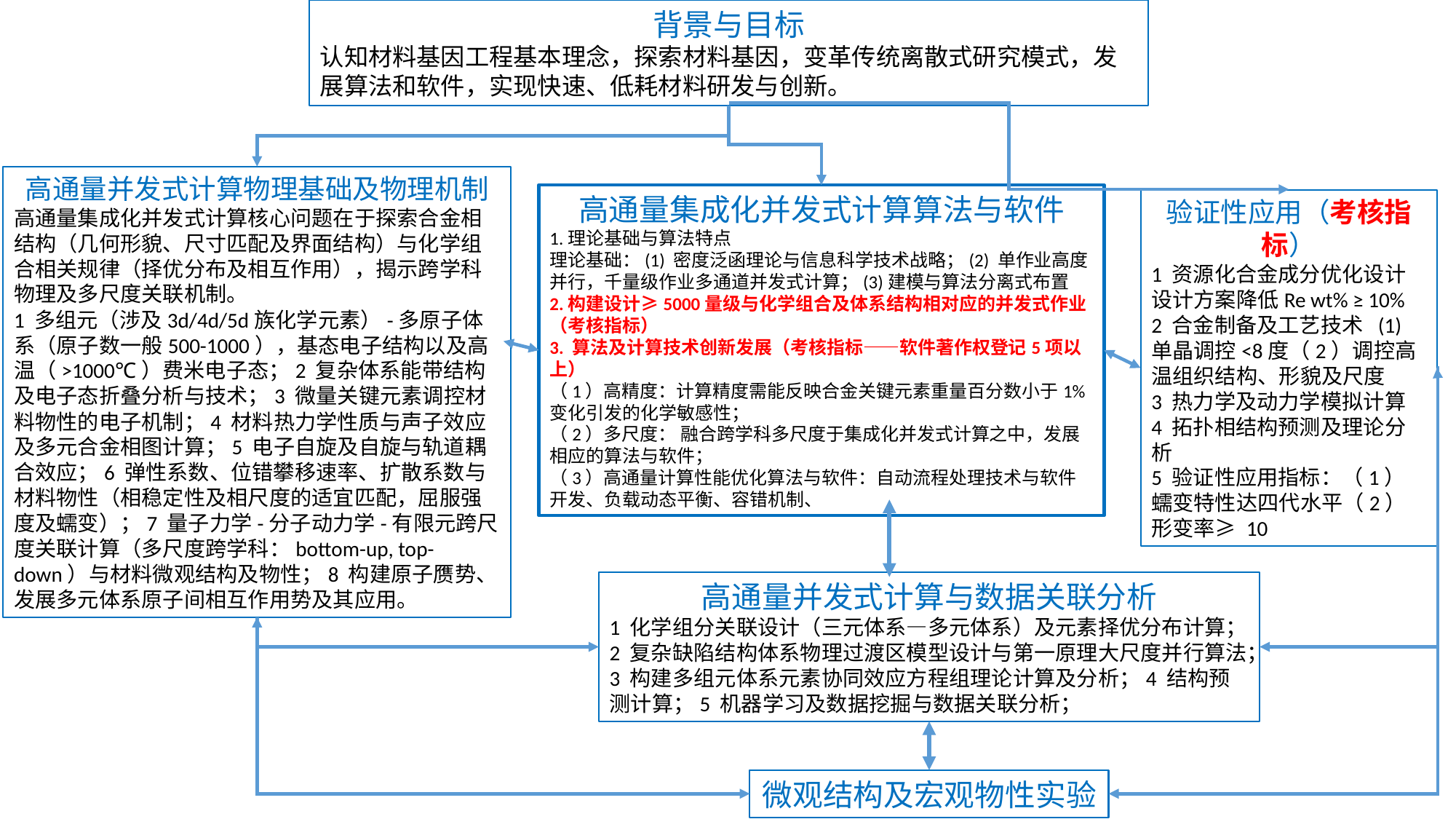

背景与目标
认知材料基因工程基本理念，探索材料基因，变革传统离散式研究模式，发展算法和软件，实现快速、低耗材料研发与创新。
高通量并发式计算物理基础及物理机制
高通量集成化并发式计算核心问题在于探索合金相结构（几何形貌、尺寸匹配及界面结构）与化学组合相关规律（择优分布及相互作用），揭示跨学科物理及多尺度关联机制。
1 多组元（涉及3d/4d/5d族化学元素）-多原子体系（原子数一般500-1000），基态电子结构以及高温（>1000℃）费米电子态；2 复杂体系能带结构及电子态折叠分析与技术；3 微量关键元素调控材料物性的电子机制；4 材料热力学性质与声子效应及多元合金相图计算；5 电子自旋及自旋与轨道耦合效应；6 弹性系数、位错攀移速率、扩散系数与材料物性（相稳定性及相尺度的适宜匹配，屈服强度及蠕变）；7 量子力学-分子动力学-有限元跨尺度关联计算（多尺度跨学科：bottom-up, top-down）与材料微观结构及物性；8 构建原子赝势、发展多元体系原子间相互作用势及其应用。
高通量集成化并发式计算算法与软件
1.理论基础与算法特点
理论基础：(1) 密度泛函理论与信息科学技术战略；(2) 单作业高度并行，千量级作业多通道并发式计算；(3)建模与算法分离式布置
2.构建设计≥5000量级与化学组合及体系结构相对应的并发式作业（考核指标）
3. 算法及计算技术创新发展（考核指标——软件著作权登记5项以上）
（1）高精度：计算精度需能反映合金关键元素重量百分数小于1%变化引发的化学敏感性；
（2）多尺度： 融合跨学科多尺度于集成化并发式计算之中，发展相应的算法与软件；
（3）高通量计算性能优化算法与软件：自动流程处理技术与软件开发、负载动态平衡、容错机制、
验证性应用（考核指标）
1 资源化合金成分优化设计
设计方案降低Re wt% ≥ 10%
2 合金制备及工艺技术  (1)单晶调控<8度（2）调控高温组织结构、形貌及尺度
3 热力学及动力学模拟计算
4 拓扑相结构预测及理论分析
5 验证性应用指标：（1）蠕变特性达四代水平（2）形变率≥ 10
高通量并发式计算与数据关联分析
1 化学组分关联设计（三元体系—多元体系）及元素择优分布计算；2 复杂缺陷结构体系物理过渡区模型设计与第一原理大尺度并行算法；3 构建多组元体系元素协同效应方程组理论计算及分析；4 结构预测计算；5 机器学习及数据挖掘与数据关联分析；
微观结构及宏观物性实验